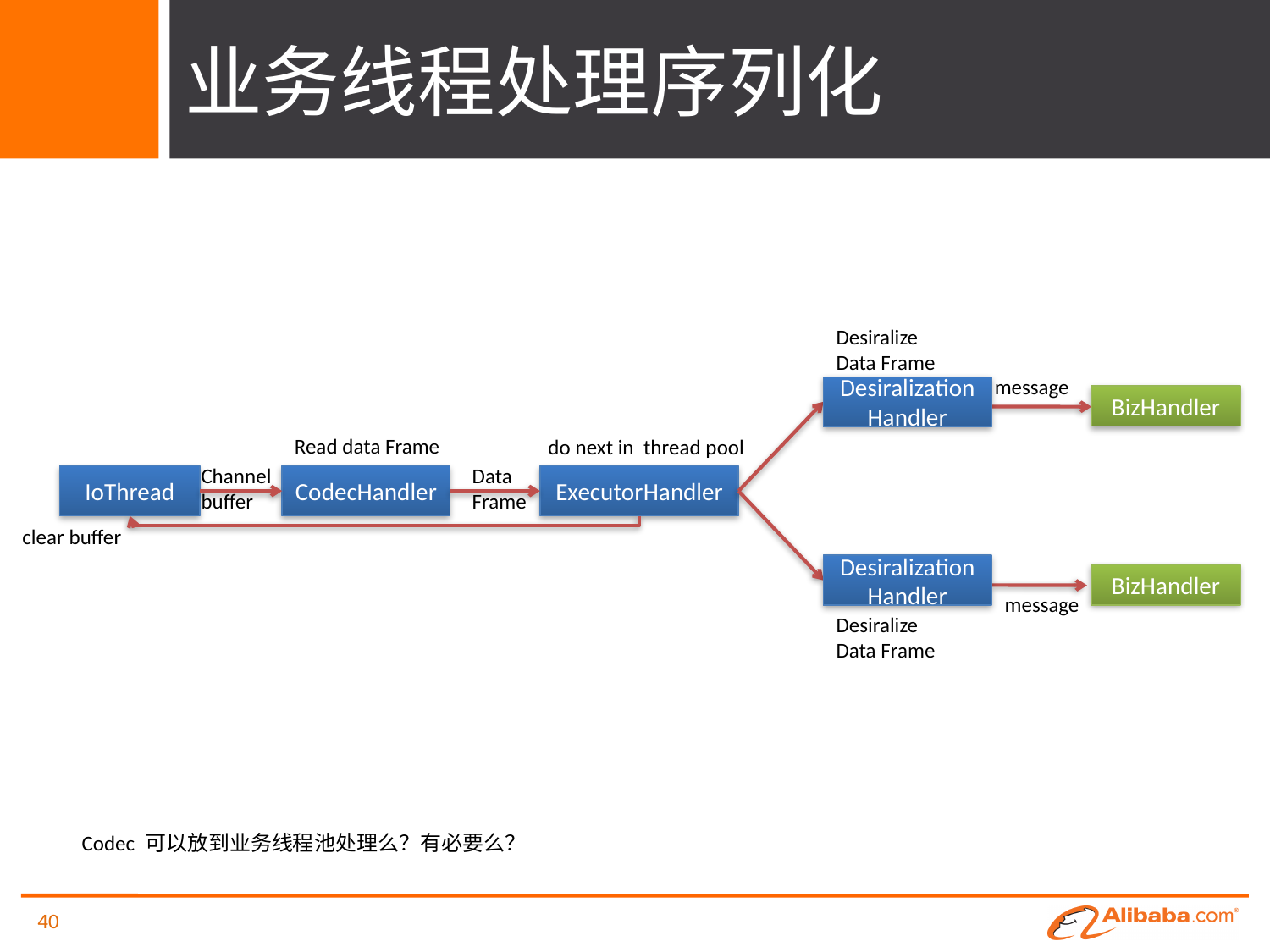

# 业务线程处理序列化
Desiralize
Data Frame
message
DesiralizationHandler
BizHandler
Read data Frame
do next in  thread pool
Channel
buffer
Data
Frame
IoThread
CodecHandler
ExecutorHandler
clear buffer
DesiralizationHandler
BizHandler
message
Desiralize
Data Frame
Codec 可以放到业务线程池处理么？有必要么？
40